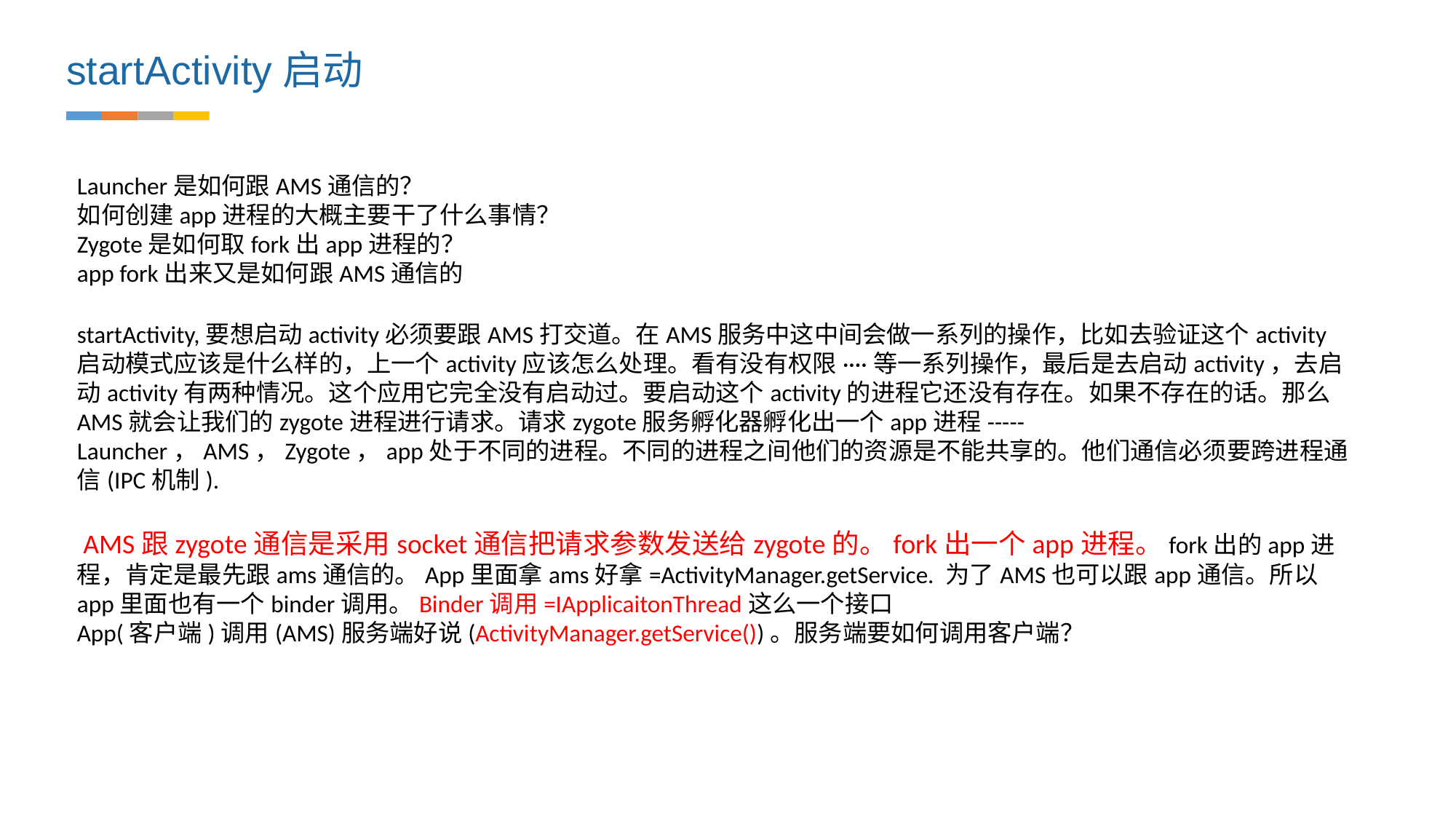

startActivity启动

Launcher是如何跟AMS通信的？
如何创建app进程的大概主要干了什么事情？
Zygote是如何取fork出app进程的？
app fork出来又是如何跟AMS通信的

startActivity,要想启动activity必须要跟AMS打交道。在AMS服务中这中间会做一系列的操作，比如去验证这个activity启动模式应该是什么样的，上一个activity应该怎么处理。看有没有权限····等一系列操作，最后是去启动activity，去启动activity有两种情况。这个应用它完全没有启动过。要启动这个activity的进程它还没有存在。如果不存在的话。那么AMS就会让我们的zygote进程进行请求。请求zygote服务孵化器孵化出一个app进程-----Launcher，AMS，Zygote，app处于不同的进程。不同的进程之间他们的资源是不能共享的。他们通信必须要跨进程通信(IPC机制).

 AMS跟zygote通信是采用socket通信把请求参数发送给zygote的。fork出一个app进程。fork出的app进程，肯定是最先跟ams通信的。App里面拿ams好拿=ActivityManager.getService. 为了AMS也可以跟app通信。所以app里面也有一个binder调用。Binder调用=IApplicaitonThread这么一个接口
App(客户端)调用(AMS)服务端好说(ActivityManager.getService())。服务端要如何调用客户端？